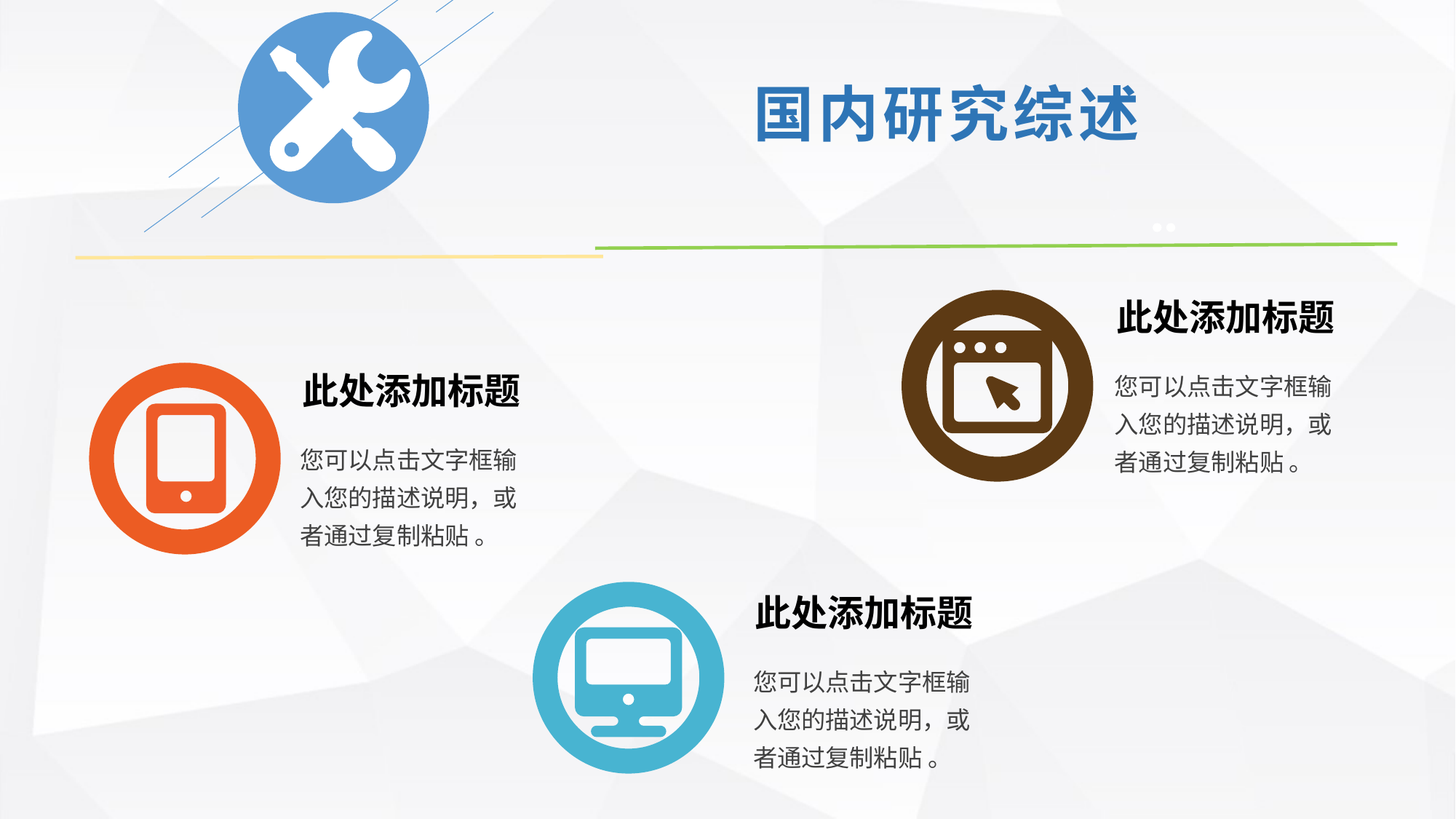

国内研究综述

此处添加标题

您可以点击文字框输入您的描述说明，或者通过复制粘贴 。

此处添加标题
您可以点击文字框输入您的描述说明，或者通过复制粘贴 。

此处添加标题
您可以点击文字框输入您的描述说明，或者通过复制粘贴 。